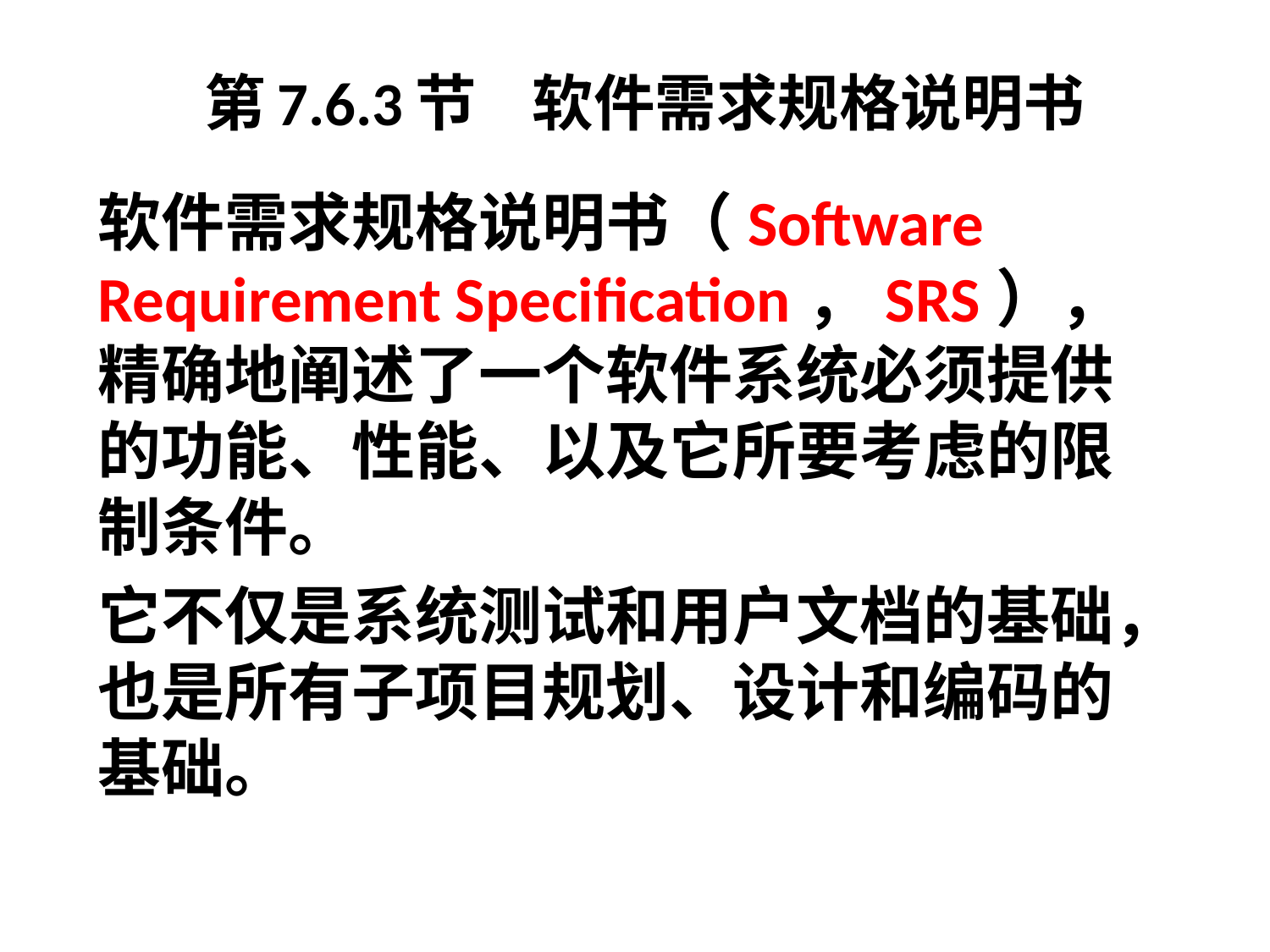

# 第7.6.3节    软件需求规格说明书
软件需求规格说明书（Software Requirement Specification，SRS），精确地阐述了一个软件系统必须提供的功能、性能、以及它所要考虑的限制条件。
它不仅是系统测试和用户文档的基础，也是所有子项目规划、设计和编码的基础。